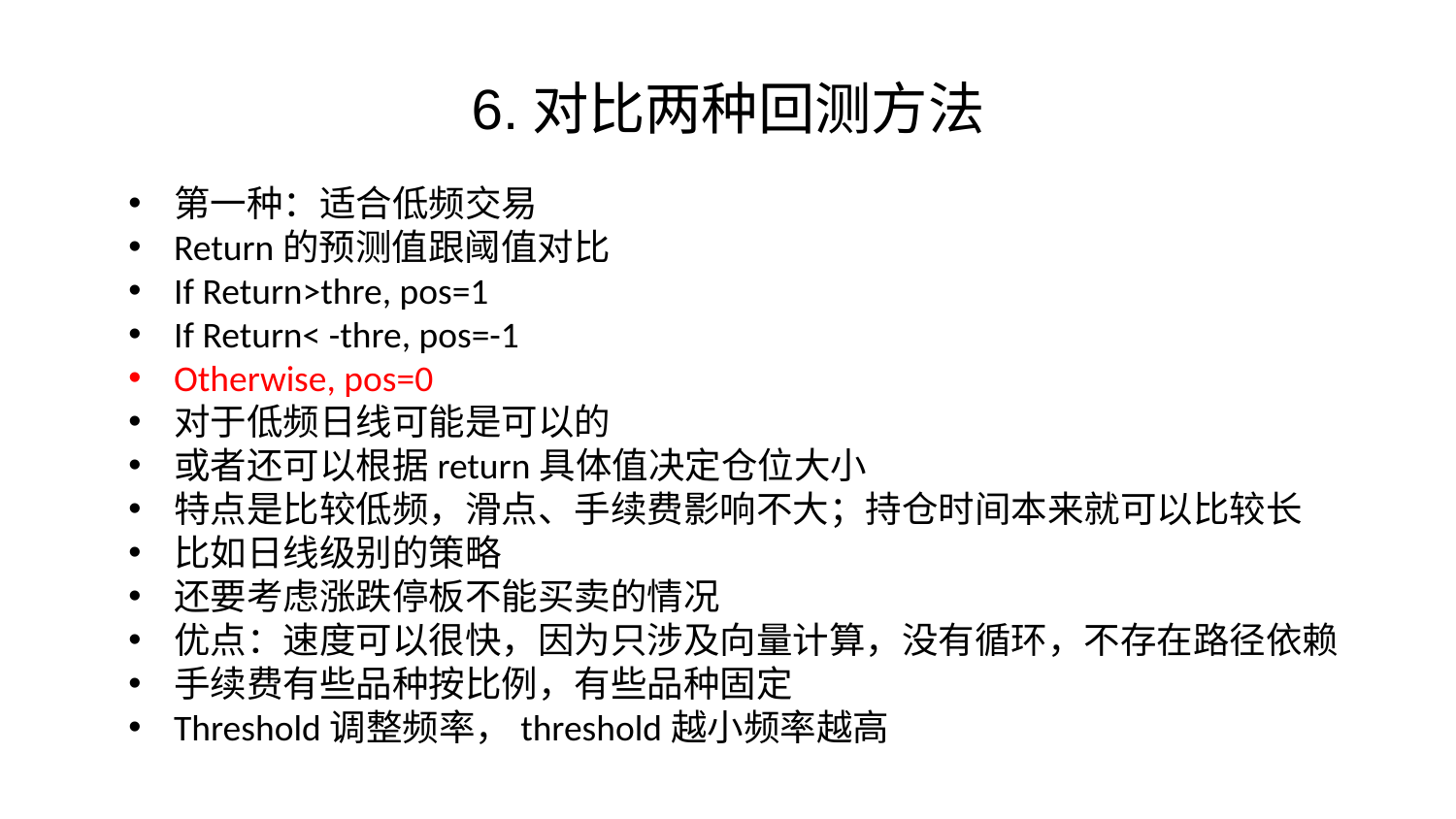

6.对比两种回测方法
第一种：适合低频交易
Return的预测值跟阈值对比
If Return>thre, pos=1
If Return< -thre, pos=-1
Otherwise, pos=0
对于低频日线可能是可以的
或者还可以根据return具体值决定仓位大小
特点是比较低频，滑点、手续费影响不大；持仓时间本来就可以比较长
比如日线级别的策略
还要考虑涨跌停板不能买卖的情况
优点：速度可以很快，因为只涉及向量计算，没有循环，不存在路径依赖
手续费有些品种按比例，有些品种固定
Threshold调整频率，threshold越小频率越高